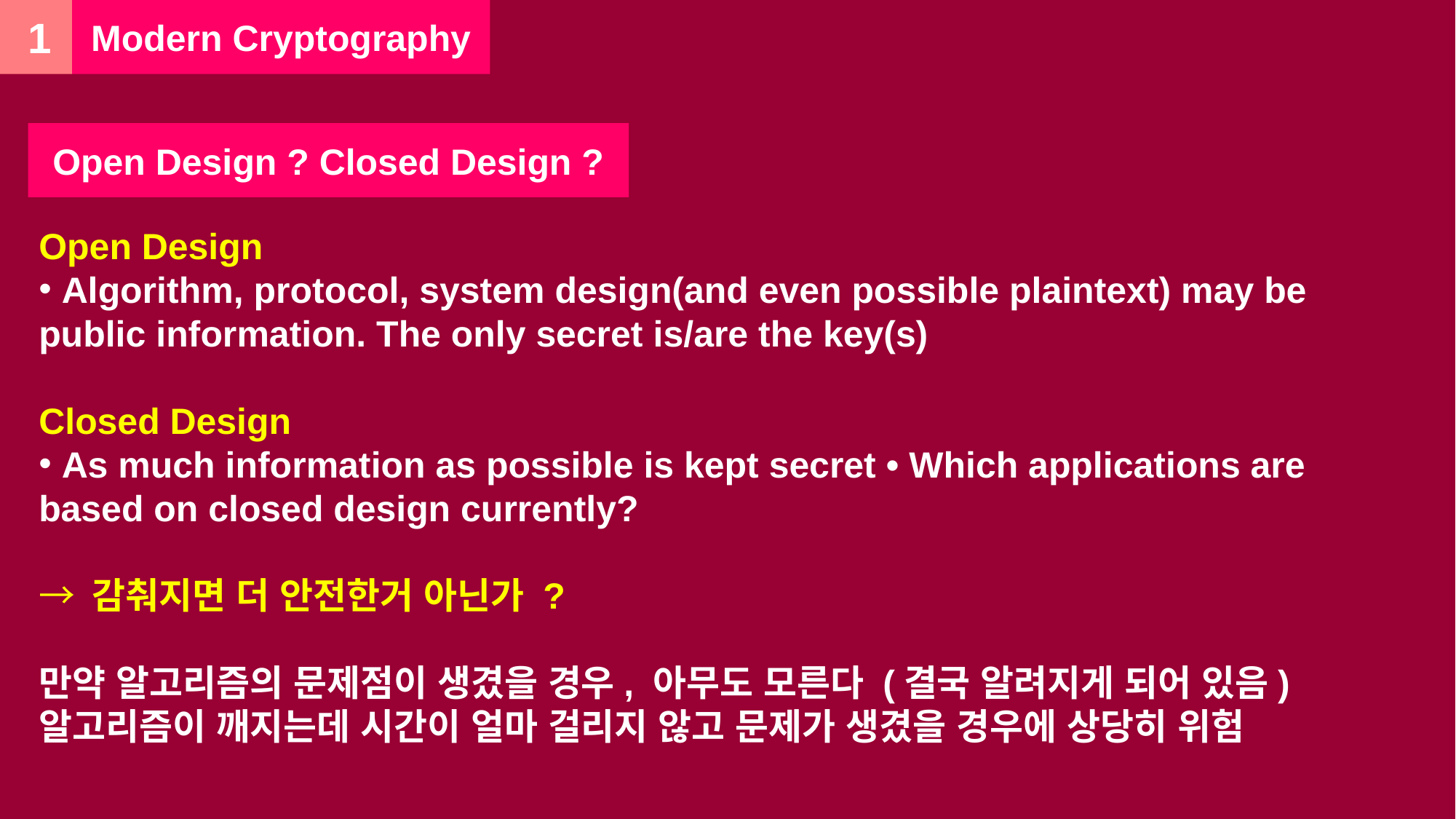

Modern Cryptography
1
Open Design ? Closed Design ?
Open Design
 Algorithm, protocol, system design(and even possible plaintext) may be public information. The only secret is/are the key(s)

Closed Design
 As much information as possible is kept secret • Which applications are based on closed design currently?

→ 감춰지면 더 안전한거 아닌가 ?

만약 알고리즘의 문제점이 생겼을 경우, 아무도 모른다 (결국 알려지게 되어 있음)
알고리즘이 깨지는데 시간이 얼마 걸리지 않고 문제가 생겼을 경우에 상당히 위험